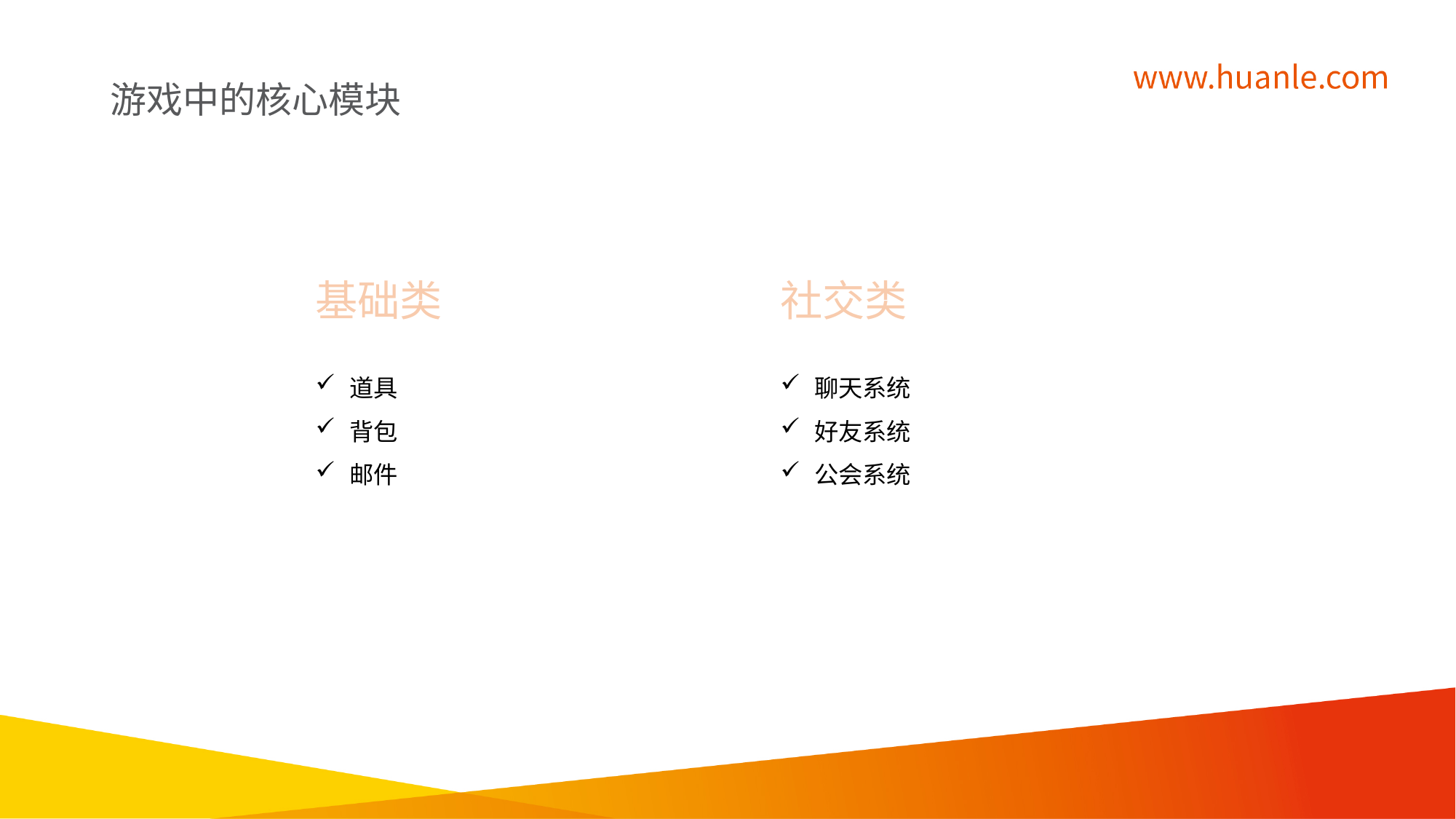

游戏中的核心模块
基础类
社交类
道具
背包
邮件
聊天系统
好友系统
公会系统